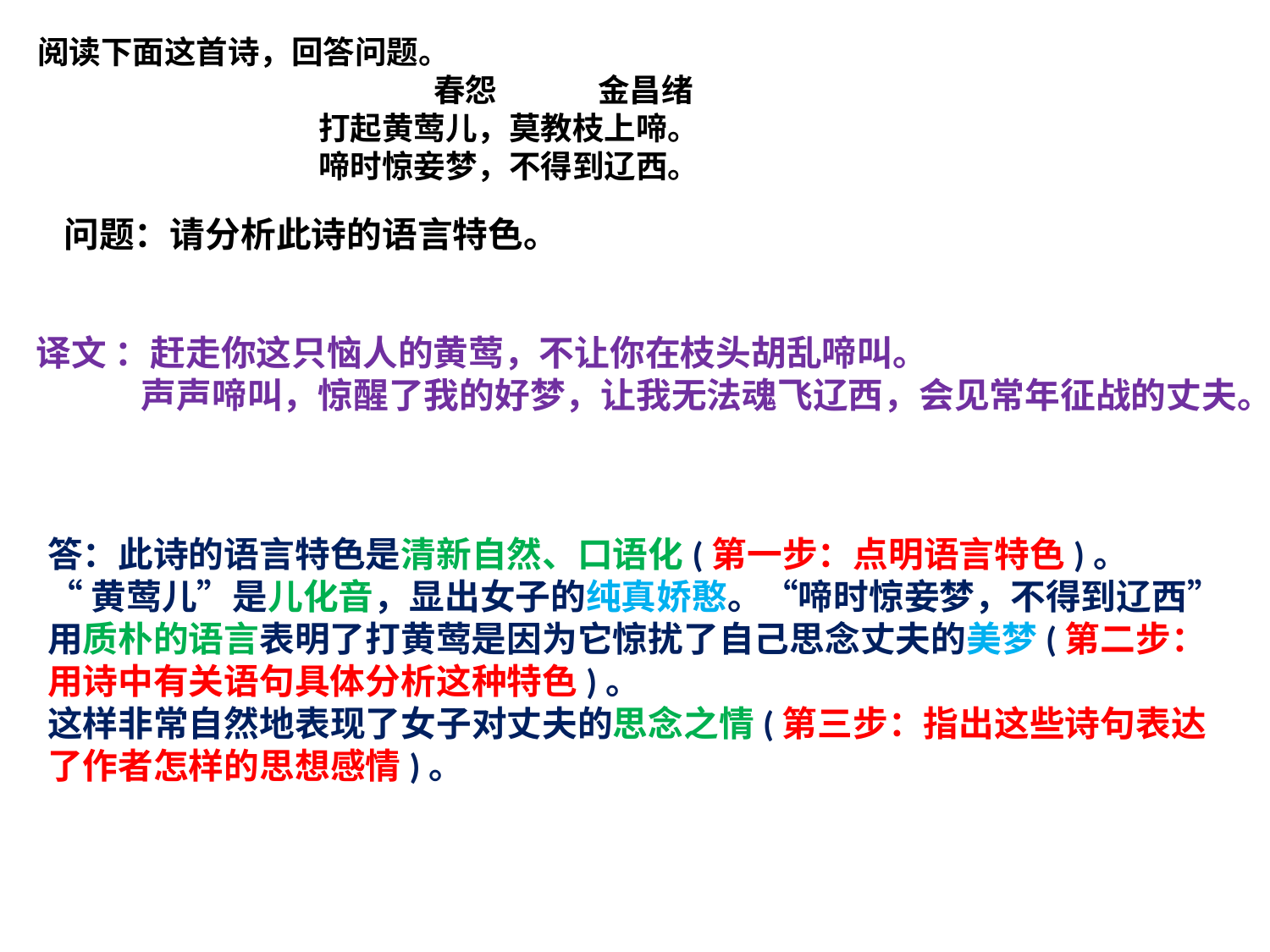

阅读下面这首诗，回答问题。
                                                      春怨              金昌绪
                                      打起黄莺儿，莫教枝上啼。
                                      啼时惊妾梦，不得到辽西。
问题：请分析此诗的语言特色。
译文 ：赶走你这只恼人的黄莺，不让你在枝头胡乱啼叫。
            声声啼叫，惊醒了我的好梦，让我无法魂飞辽西，会见常年征战的丈夫。
答：此诗的语言特色是清新自然、口语化(第一步：点明语言特色)。
“黄莺儿”是儿化音，显出女子的纯真娇憨。“啼时惊妾梦，不得到辽西”用质朴的语言表明了打黄莺是因为它惊扰了自己思念丈夫的美梦(第二步：用诗中有关语句具体分析这种特色)。
这样非常自然地表现了女子对丈夫的思念之情(第三步：指出这些诗句表达了作者怎样的思想感情)。